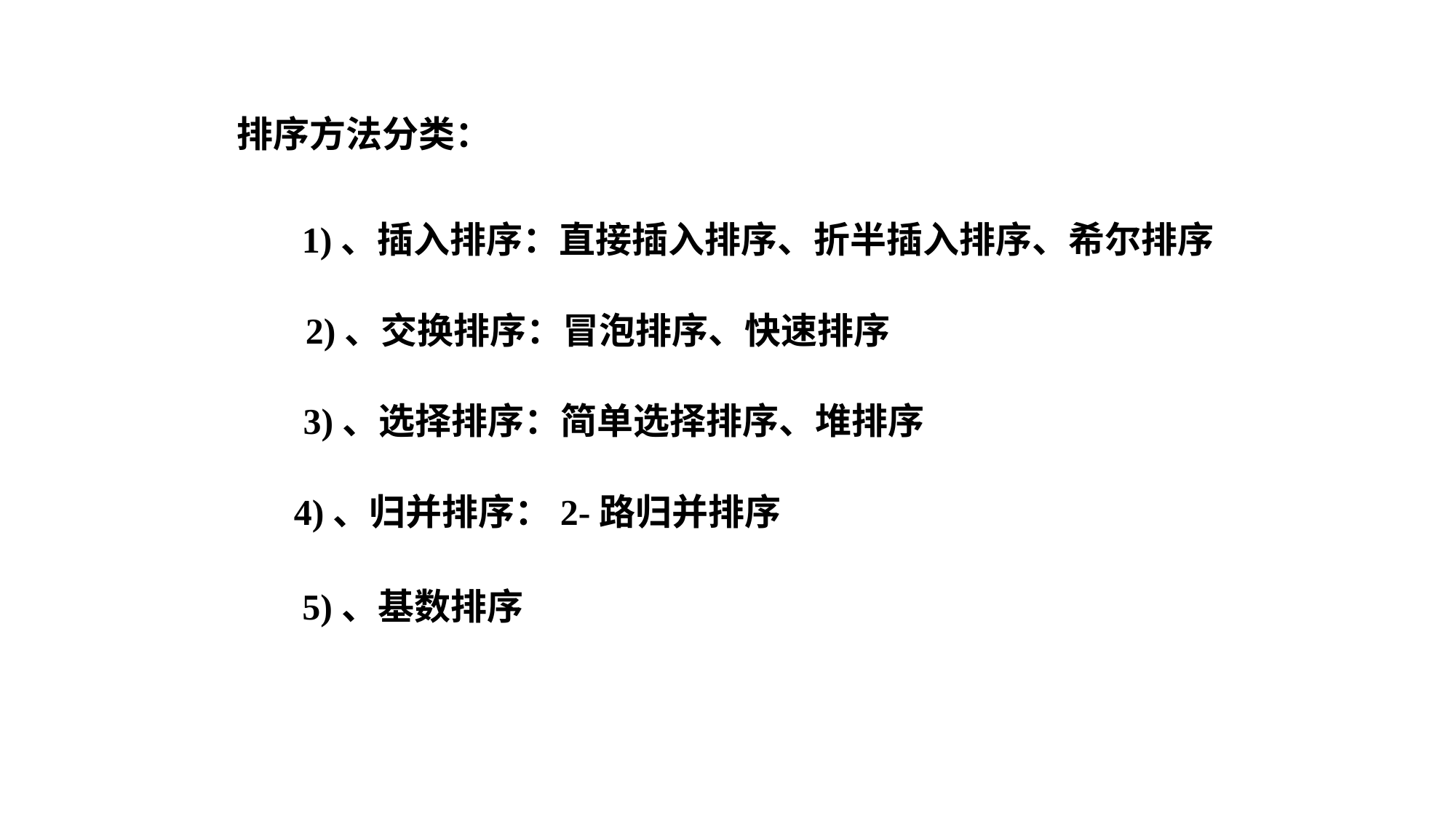

排序方法分类：
        1)、插入排序：直接插入排序、折半插入排序、希尔排序
        2)、交换排序：冒泡排序、快速排序
        3)、选择排序：简单选择排序、堆排序
        4)、归并排序：2-路归并排序
        5)、基数排序